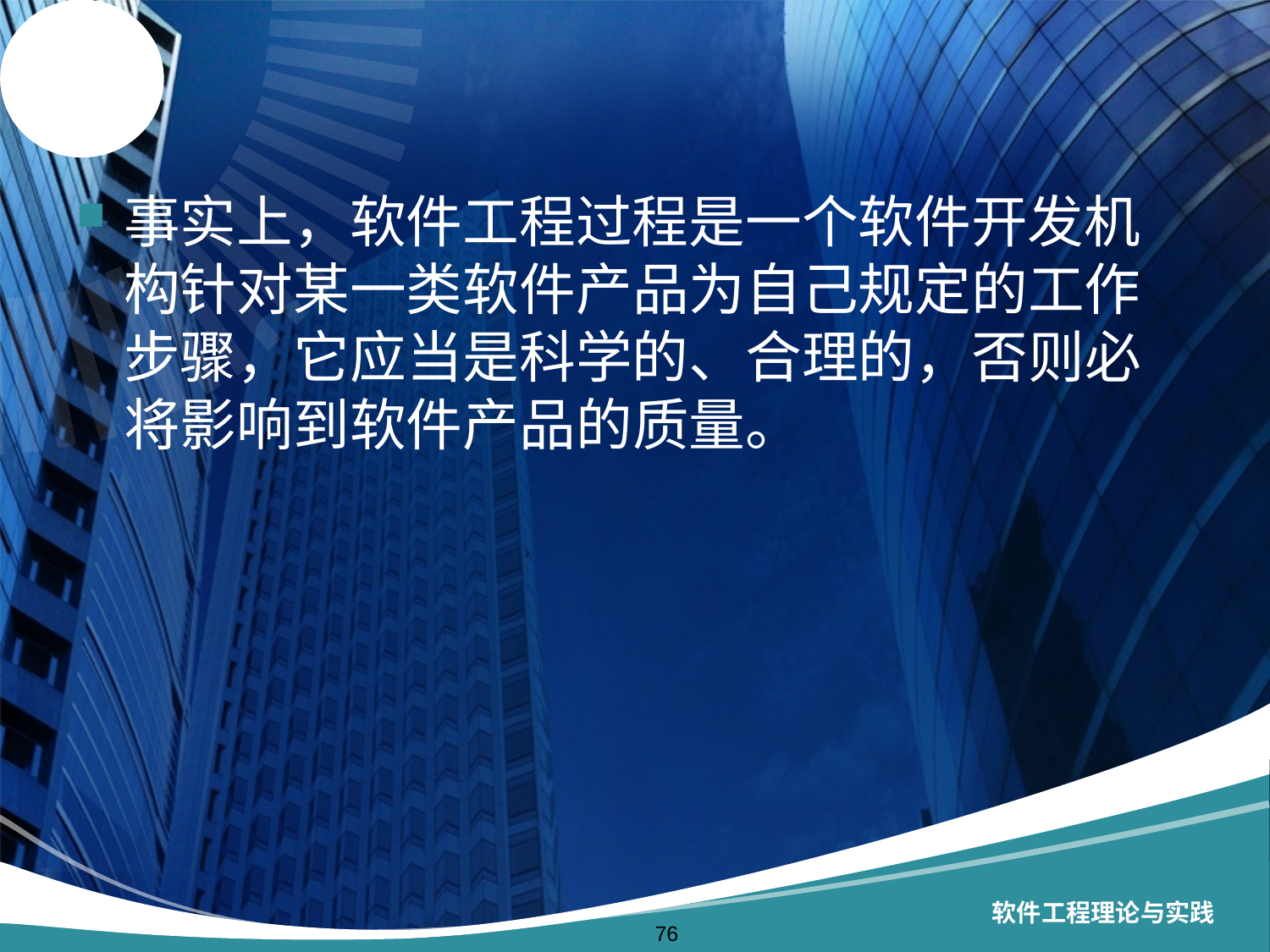

#
事实上，软件工程过程是一个软件开发机构针对某一类软件产品为自己规定的工作步骤，它应当是科学的、合理的，否则必将影响到软件产品的质量。
软件工程理论与实践
76